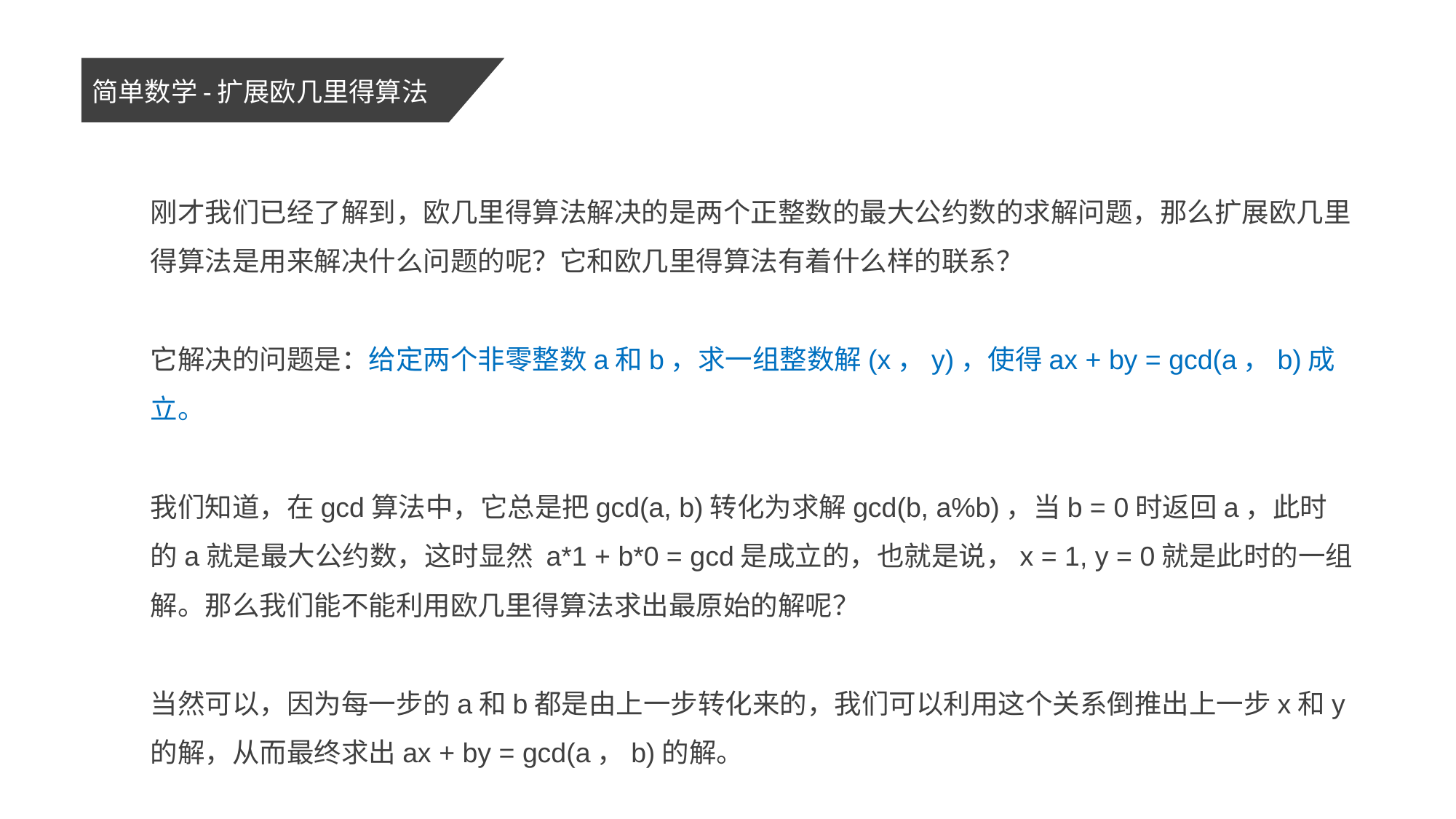

简单数学-扩展欧几里得算法

刚才我们已经了解到，欧几里得算法解决的是两个正整数的最大公约数的求解问题，那么扩展欧几里得算法是用来解决什么问题的呢？它和欧几里得算法有着什么样的联系？

它解决的问题是：给定两个非零整数a和b，求一组整数解(x，y)，使得ax + by = gcd(a，b)成立。

我们知道，在gcd算法中，它总是把gcd(a, b)转化为求解gcd(b, a%b)，当b = 0时返回a，此时的a就是最大公约数，这时显然 a*1 + b*0 = gcd是成立的，也就是说，x = 1, y = 0就是此时的一组解。那么我们能不能利用欧几里得算法求出最原始的解呢？

当然可以，因为每一步的a和b都是由上一步转化来的，我们可以利用这个关系倒推出上一步x和y的解，从而最终求出ax + by = gcd(a，b)的解。